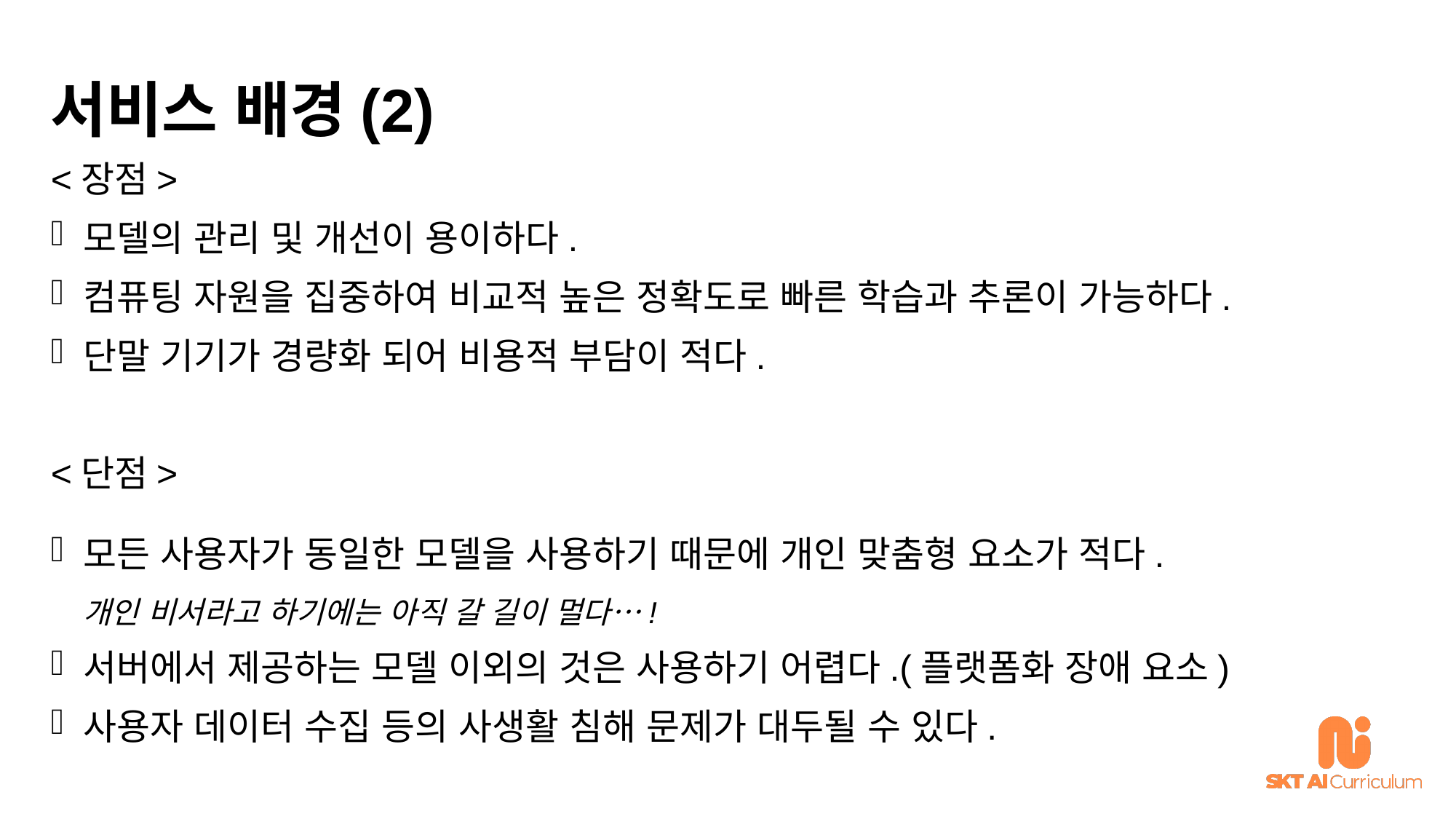

서비스 배경(2)
<장점>
모델의 관리 및 개선이 용이하다.
컴퓨팅 자원을 집중하여 비교적 높은 정확도로 빠른 학습과 추론이 가능하다.
단말 기기가 경량화 되어 비용적 부담이 적다.

<단점>
모든 사용자가 동일한 모델을 사용하기 때문에 개인 맞춤형 요소가 적다.
개인 비서라고 하기에는 아직 갈 길이 멀다…!
서버에서 제공하는 모델 이외의 것은 사용하기 어렵다.(플랫폼화 장애 요소)
사용자 데이터 수집 등의 사생활 침해 문제가 대두될 수 있다.